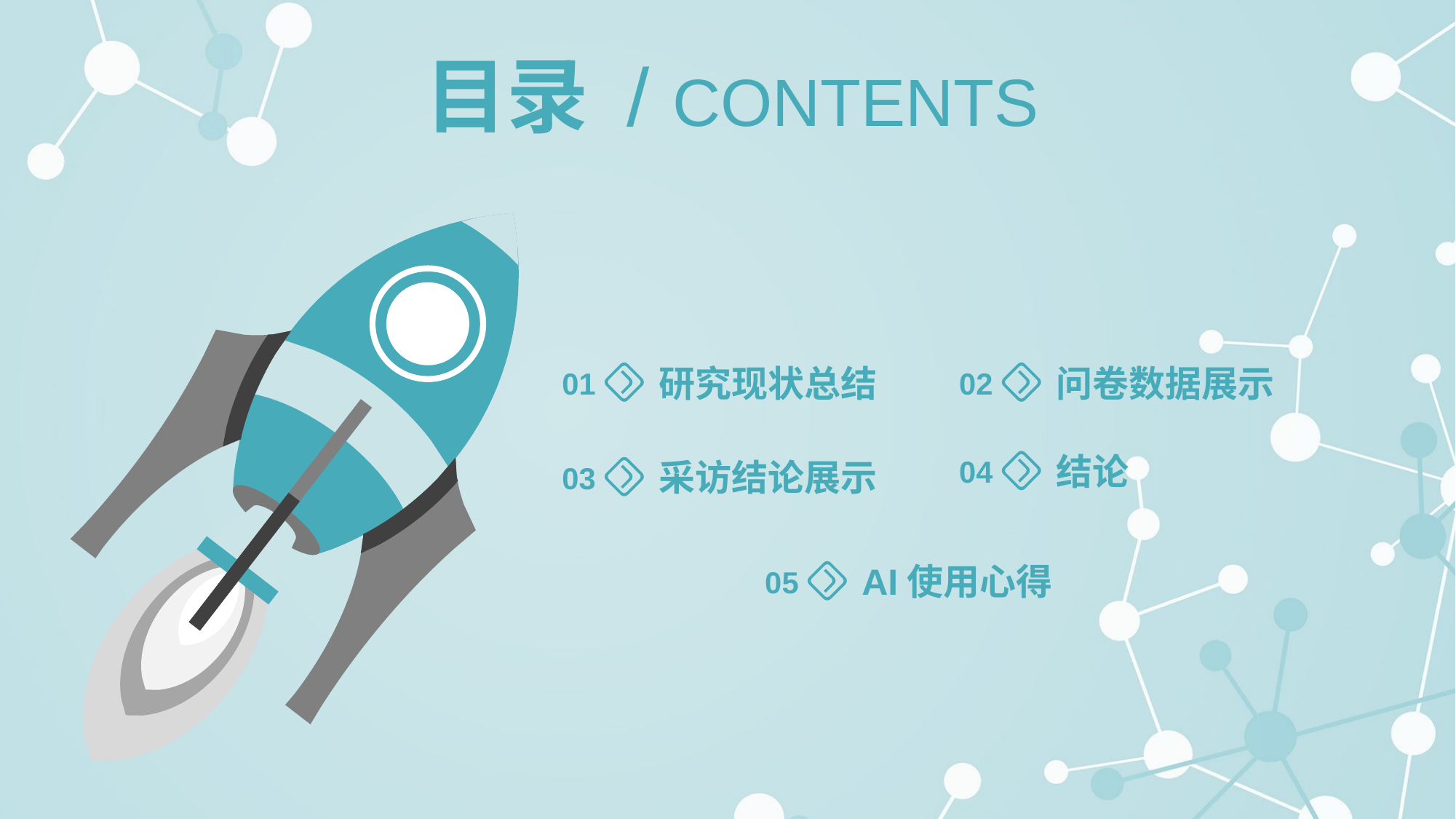

目录 / CONTENTS

研究现状总结
问卷数据展示
01
02

结论
04
采访结论展示
03

AI使用心得
05